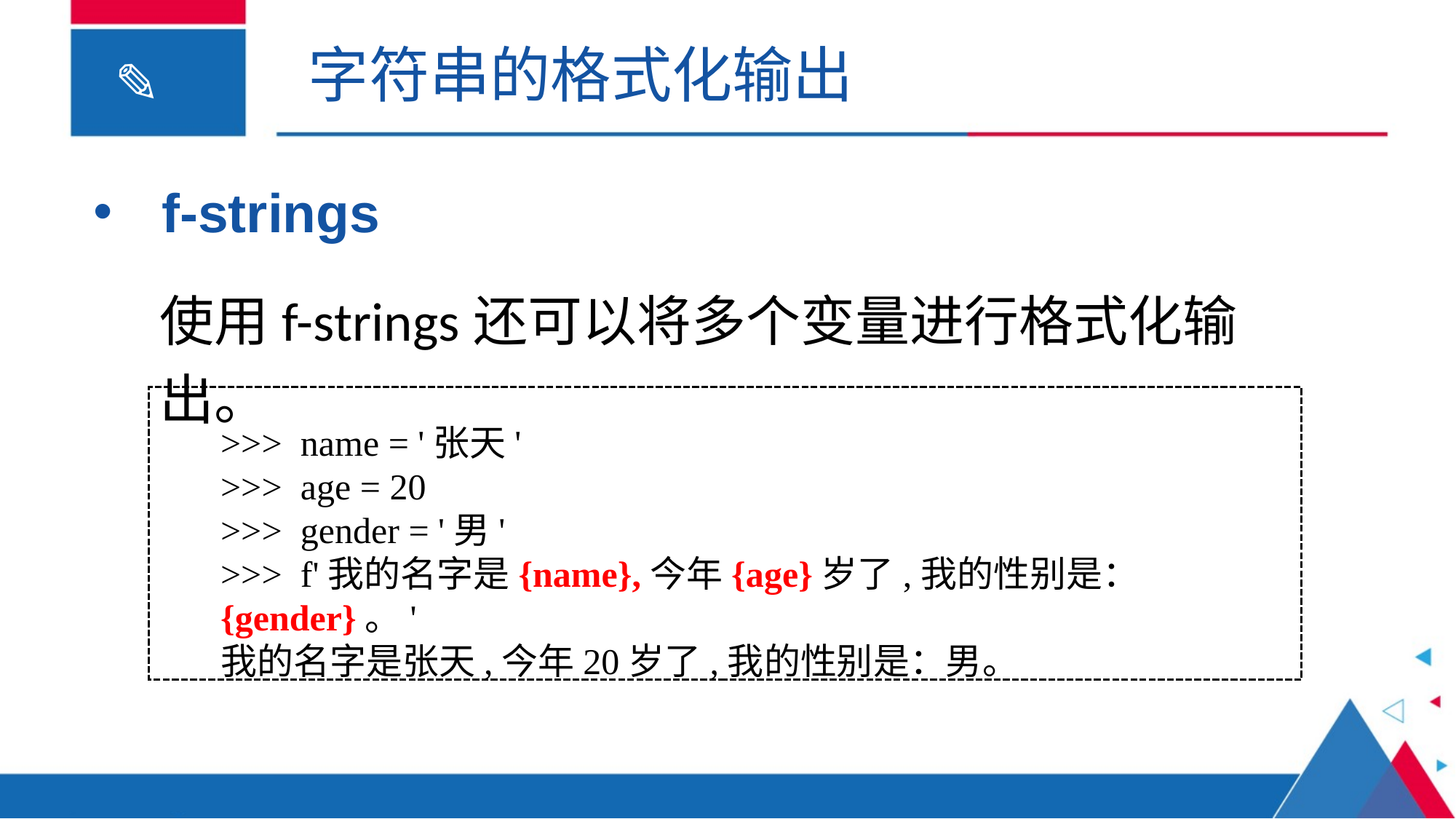

字符串的格式化输出
f-strings
使用f-strings还可以将多个变量进行格式化输出。

>>>  name = '张天'
>>>  age = 20
>>>  gender = '男'
>>>  f'我的名字是{name},今年{age}岁了,我的性别是：{gender}。'
我的名字是张天,今年20岁了,我的性别是：男。